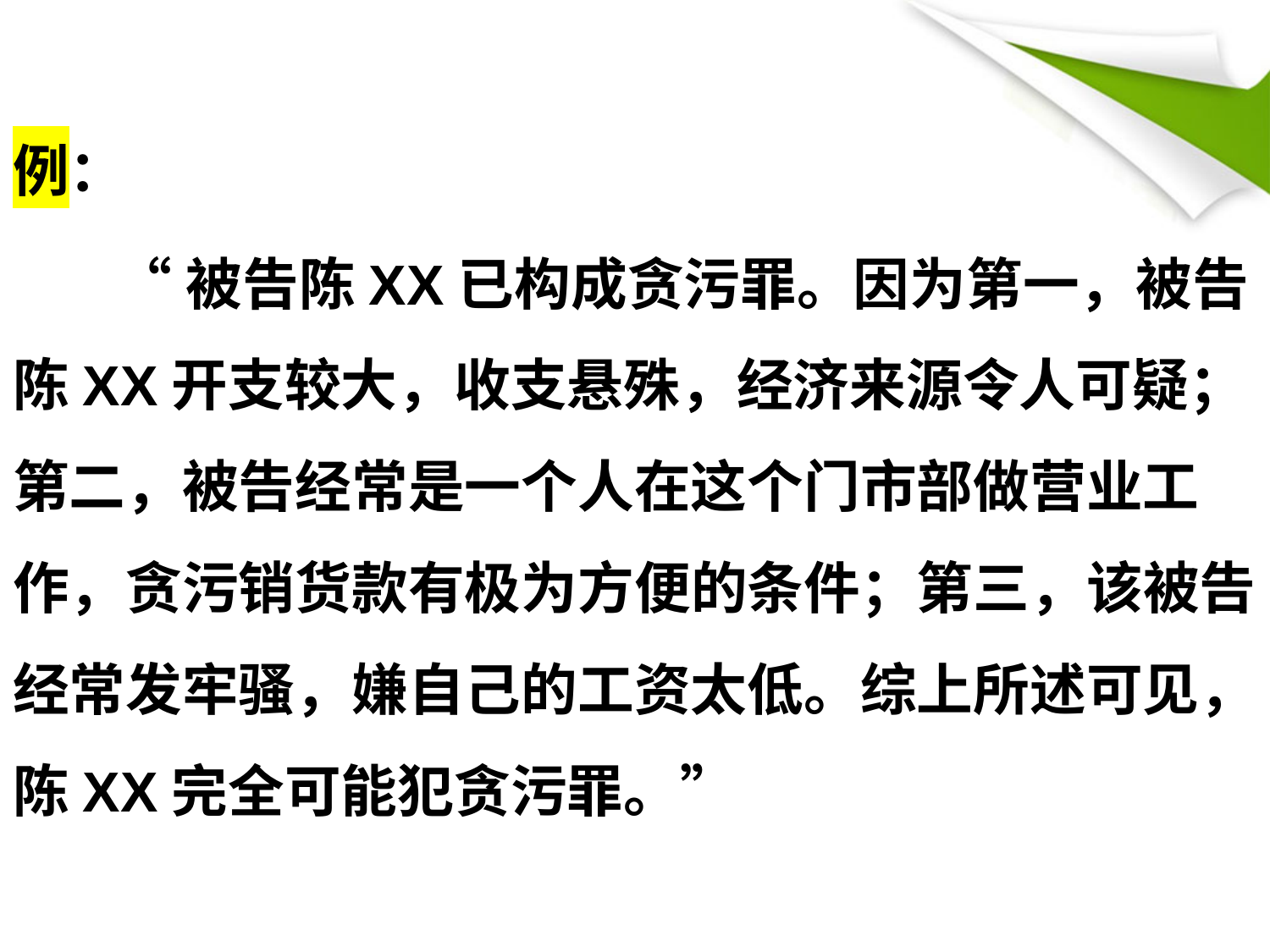

例：
        “被告陈XX已构成贪污罪。因为第一，被告陈XX开支较大，收支悬殊，经济来源令人可疑；第二，被告经常是一个人在这个门市部做营业工作，贪污销货款有极为方便的条件；第三，该被告经常发牢骚，嫌自己的工资太低。综上所述可见，陈XX完全可能犯贪污罪。”